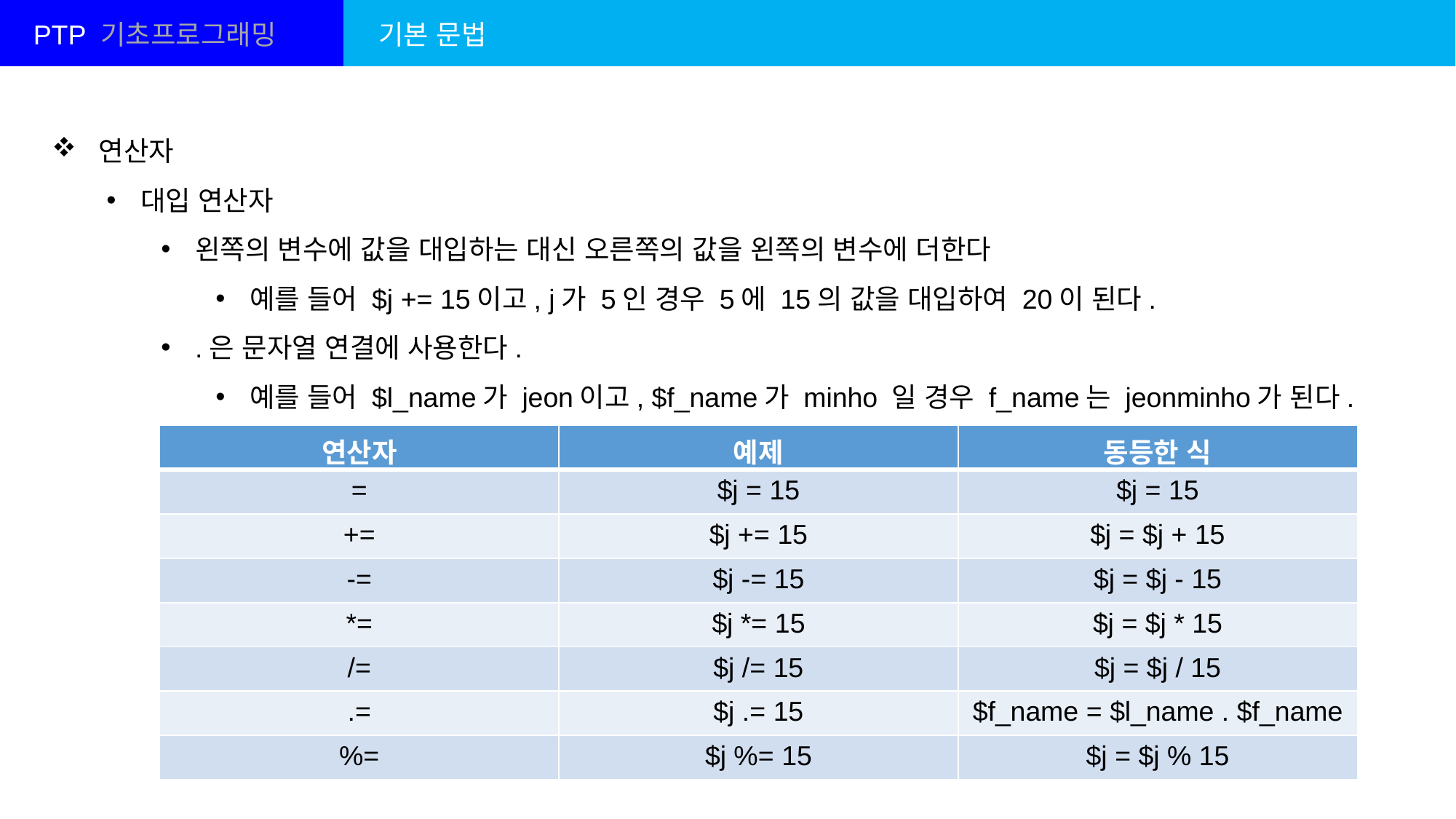

PTP 기초프로그래밍
기본 문법
 연산자
대입 연산자
왼쪽의 변수에 값을 대입하는 대신 오른쪽의 값을 왼쪽의 변수에 더한다
예를 들어 $j += 15이고, j가 5인 경우 5에 15의 값을 대입하여 20이 된다.
.은 문자열 연결에 사용한다.
예를 들어 $l_name가 jeon이고, $f_name가 minho 일 경우 f_name는 jeonminho가 된다.
| 연산자 | 예제 | 동등한 식 |
| --- | --- | --- |
| = | $j = 15 | $j = 15 |
| += | $j += 15 | $j = $j + 15 |
| -= | $j -= 15 | $j = $j - 15 |
| \*= | $j \*= 15 | $j = $j \* 15 |
| /= | $j /= 15 | $j = $j / 15 |
| .= | $j .= 15 | $f\_name = $l\_name . $f\_name |
| %= | $j %= 15 | $j = $j % 15 |